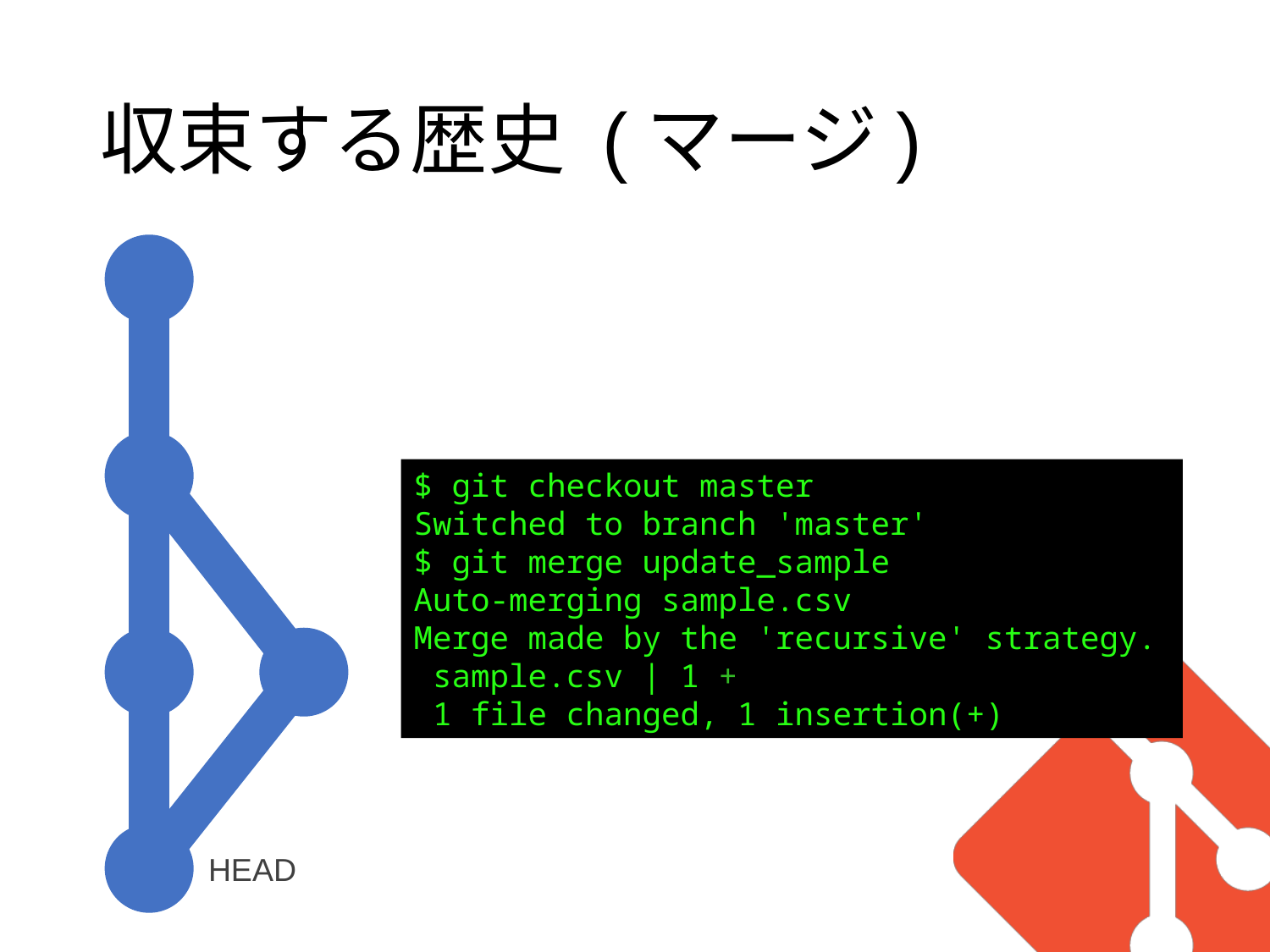

# 収束する歴史 (マージ)

$ git checkout master
Switched to branch 'master'
$ git merge update_sample
Auto-merging sample.csv
Merge made by the 'recursive' strategy.
 sample.csv | 1 +
 1 file changed, 1 insertion(+)

HEAD